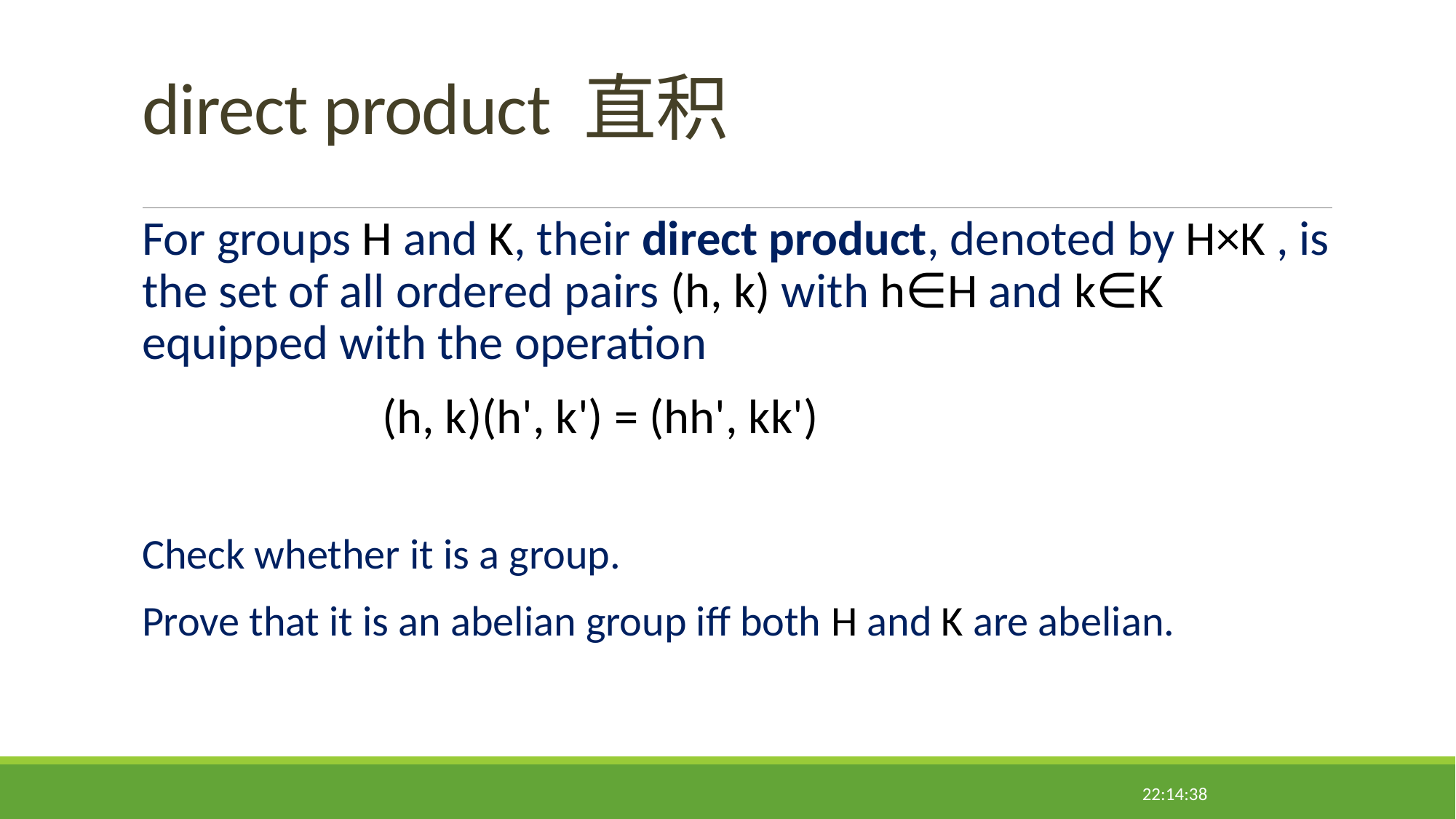

# direct product 直积
For groups H and K, their direct product, denoted by H×K , is the set of all ordered pairs (h, k) with h∈H and k∈K equipped with the operation
                      (h, k)(h', k') = (hh', kk')

Check whether it is a group.
Prove that it is an abelian group iff both H and K are abelian.
22:14:38